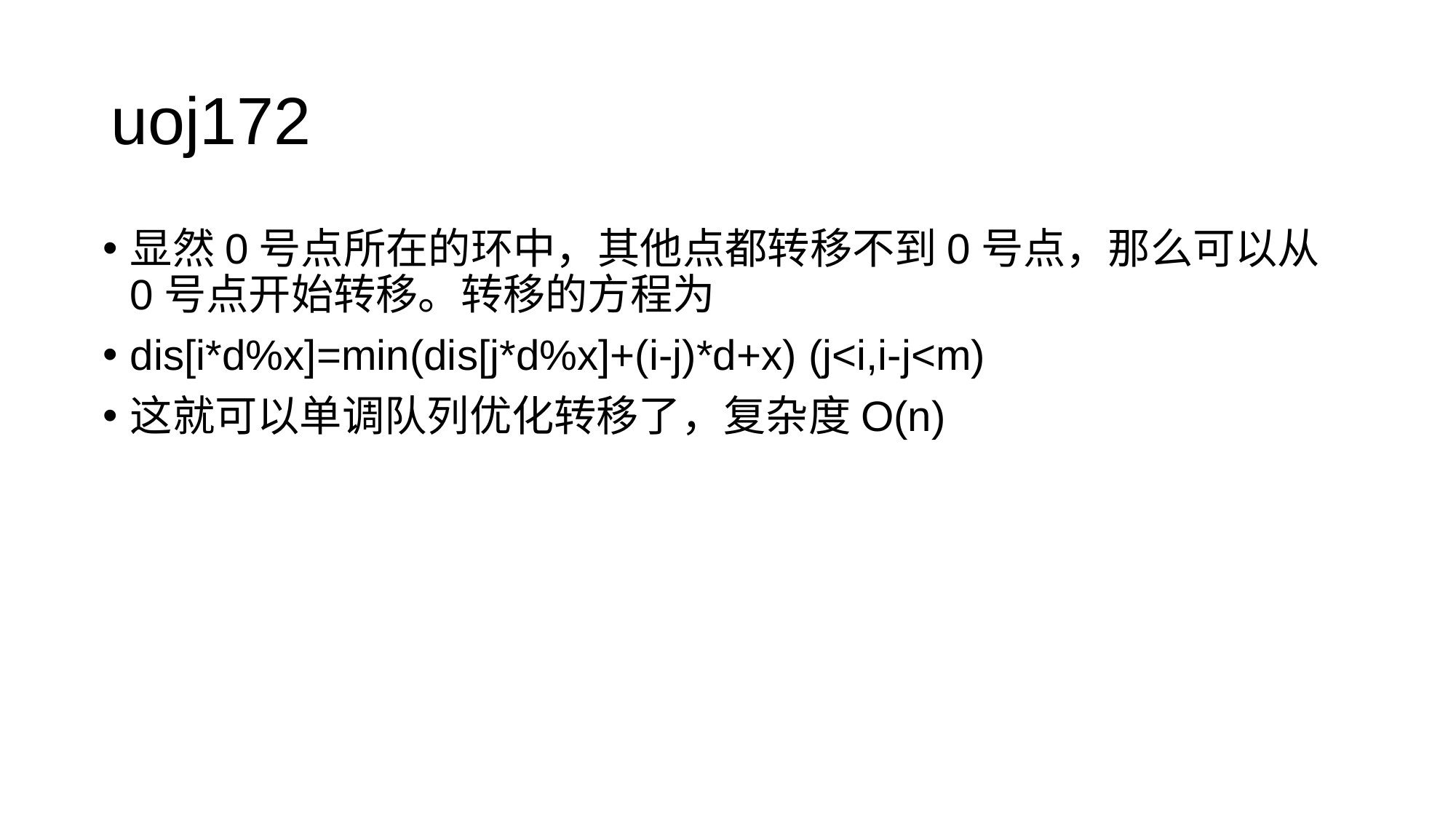

# uoj172
显然0号点所在的环中，其他点都转移不到0号点，那么可以从0号点开始转移。转移的方程为
dis[i*d%x]=min(dis[j*d%x]+(i-j)*d+x) (j<i,i-j<m)
这就可以单调队列优化转移了，复杂度O(n)